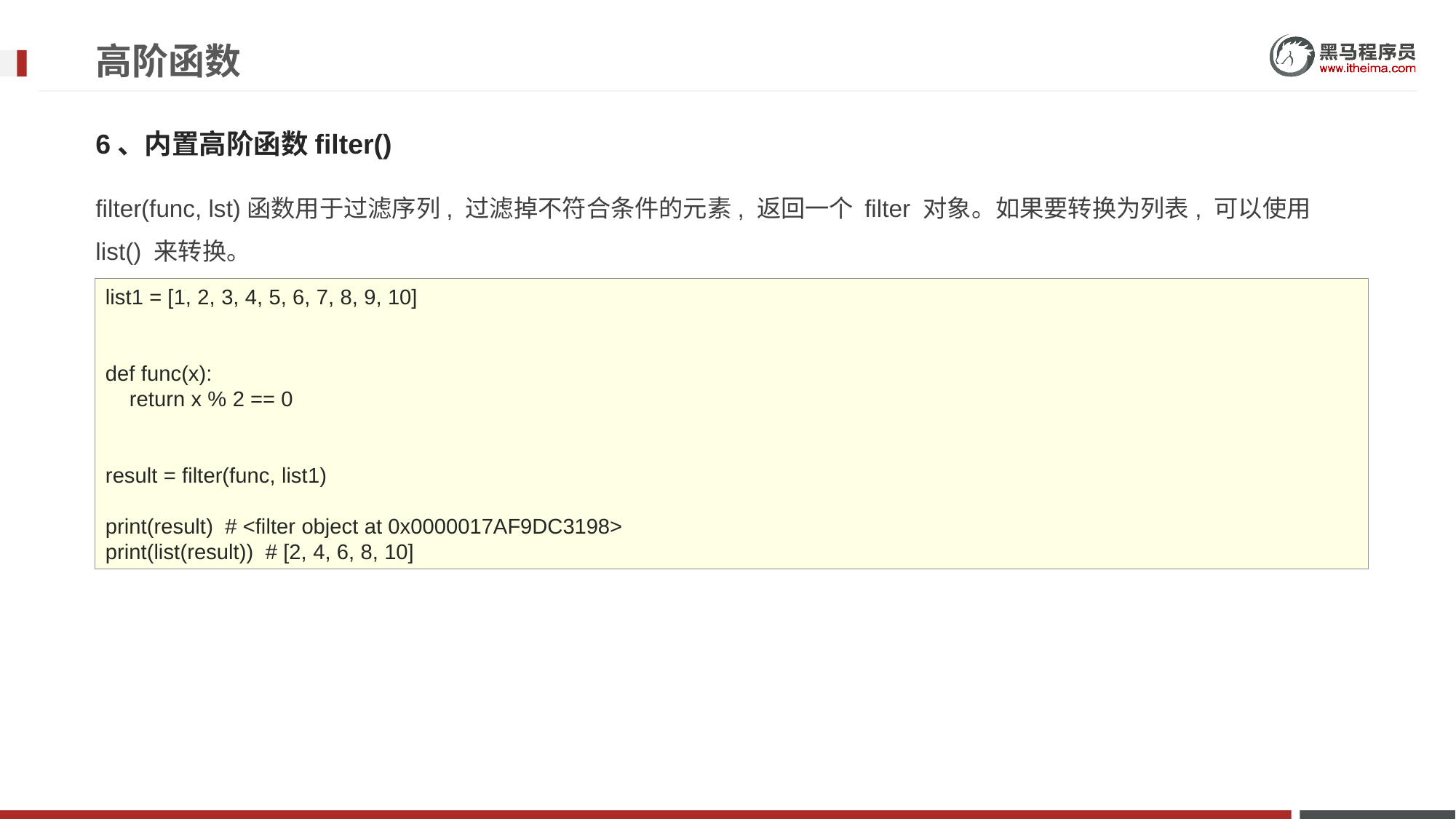

# 高阶函数
6、内置高阶函数filter()
filter(func, lst)函数用于过滤序列, 过滤掉不符合条件的元素, 返回一个 filter 对象。如果要转换为列表, 可以使用 list() 来转换。
list1 = [1, 2, 3, 4, 5, 6, 7, 8, 9, 10]

def func(x):
    return x % 2 == 0

result = filter(func, list1)

print(result)  # <filter object at 0x0000017AF9DC3198>
print(list(result))  # [2, 4, 6, 8, 10]